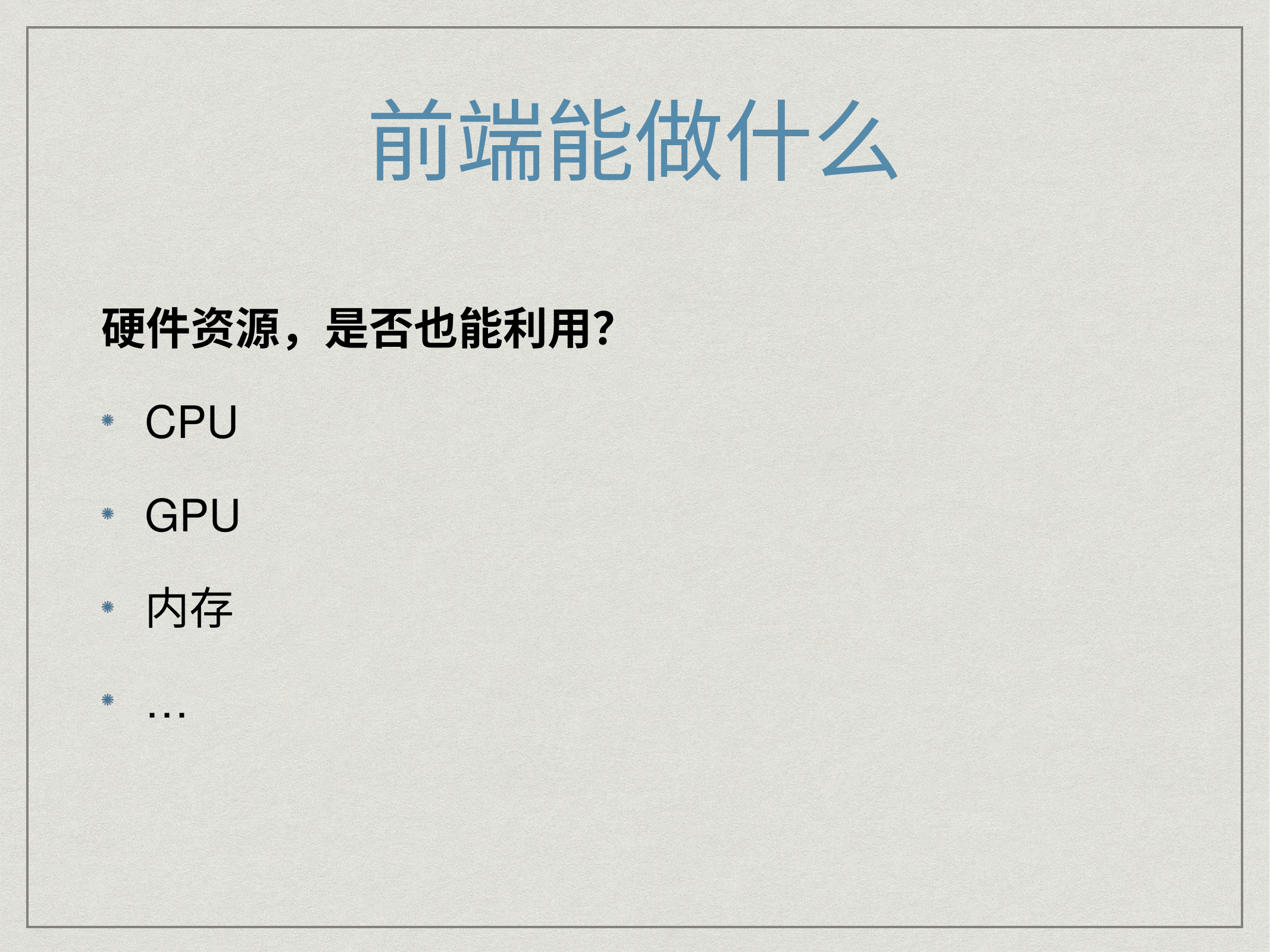

# 前端能做什么
硬件资源，是否也能利用？
CPU
GPU
内存
…